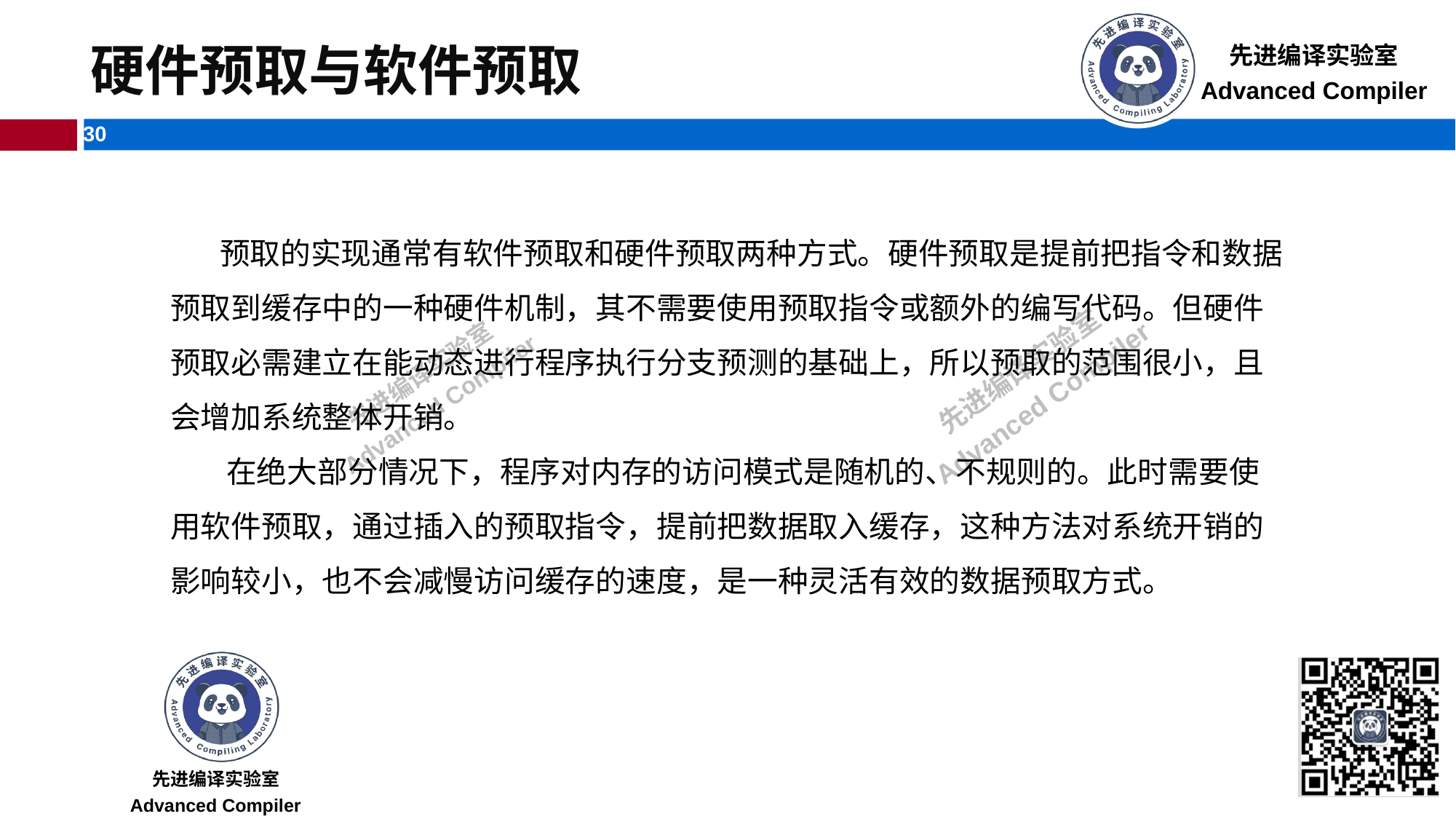

# 硬件预取与软件预取
    预取的实现通常有软件预取和硬件预取两种方式。硬件预取是提前把指令和数据预取到缓存中的一种硬件机制，其不需要使用预取指令或额外的编写代码。但硬件预取必需建立在能动态进行程序执行分支预测的基础上，所以预取的范围很小，且会增加系统整体开销。
     在绝大部分情况下，程序对内存的访问模式是随机的、不规则的。此时需要使用软件预取，通过插入的预取指令，提前把数据取入缓存，这种方法对系统开销的影响较小，也不会减慢访问缓存的速度，是一种灵活有效的数据预取方式。